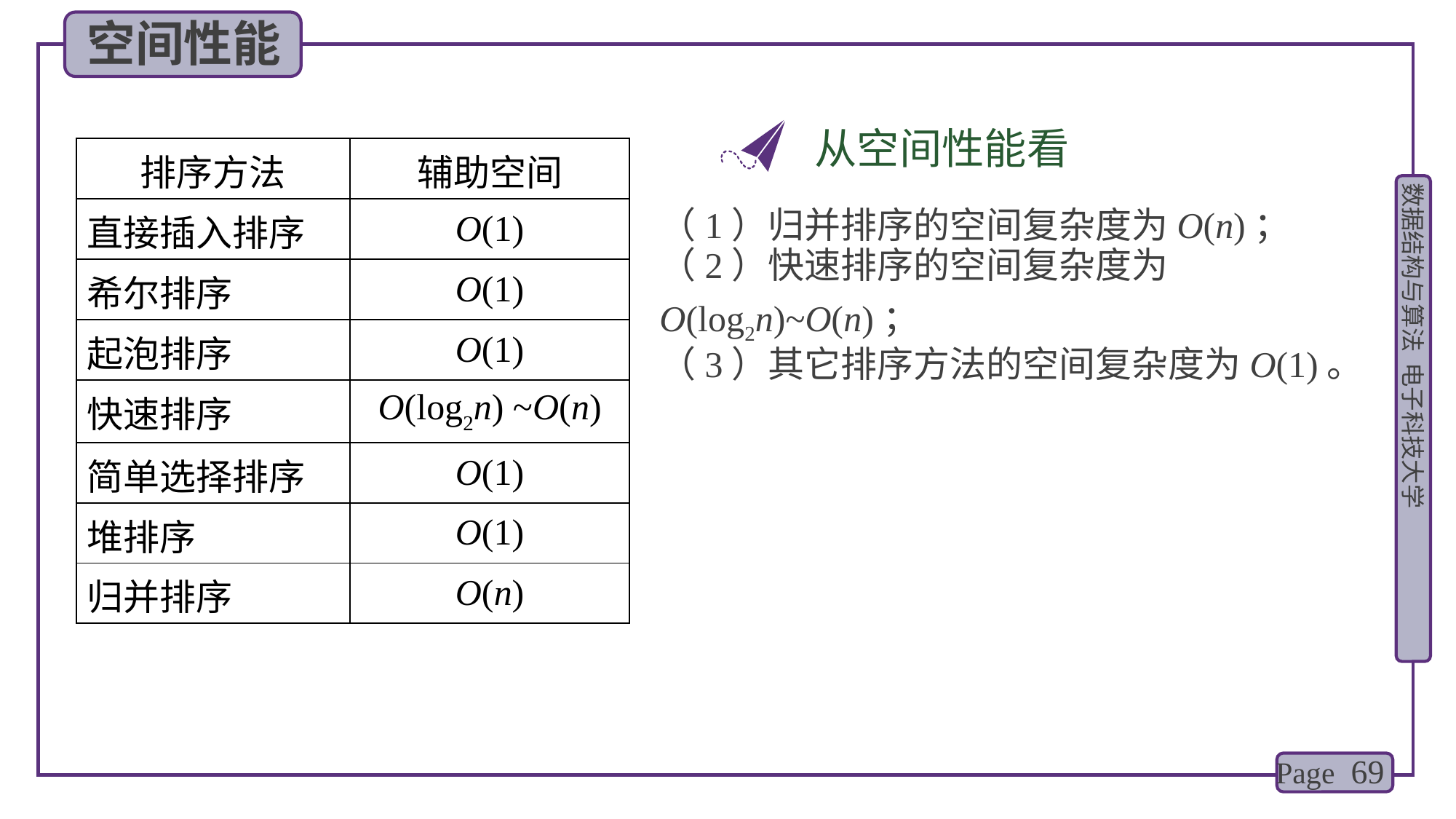

空间性能

从空间性能看

| 排序方法 | 辅助空间 |
| --- | --- |
| 直接插入排序 | O(1) |
| 希尔排序 | O(1) |
| 起泡排序 | O(1) |
| 快速排序 | O(log2n) ~O(n) |
| 简单选择排序 | O(1) |
| 堆排序 | O(1) |
| 归并排序 | O(n) |
（1）归并排序的空间复杂度为O(n)；
（2）快速排序的空间复杂度为O(log2n)~O(n)；
（3）其它排序方法的空间复杂度为O(1)。